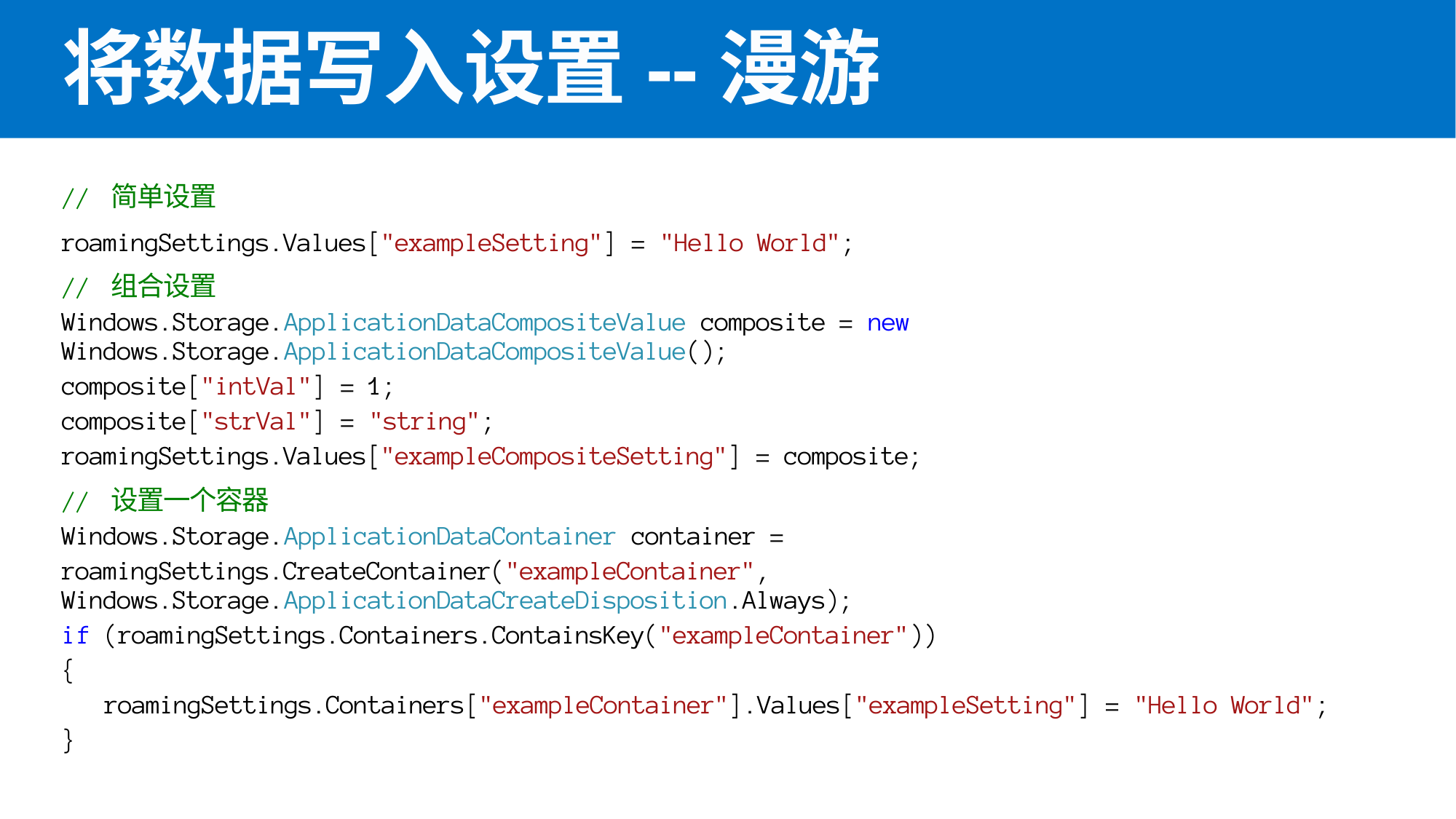

# 将数据写入设置--漫游
// 简单设置
roamingSettings.Values["exampleSetting"] = "Hello World";
// 组合设置
Windows.Storage.ApplicationDataCompositeValue composite = new Windows.Storage.ApplicationDataCompositeValue();
composite["intVal"] = 1;
composite["strVal"] = "string";
roamingSettings.Values["exampleCompositeSetting"] = composite;
// 设置一个容器
Windows.Storage.ApplicationDataContainer container =
roamingSettings.CreateContainer("exampleContainer", Windows.Storage.ApplicationDataCreateDisposition.Always);
if (roamingSettings.Containers.ContainsKey("exampleContainer"))
{
   roamingSettings.Containers["exampleContainer"].Values["exampleSetting"] = "Hello World";
}